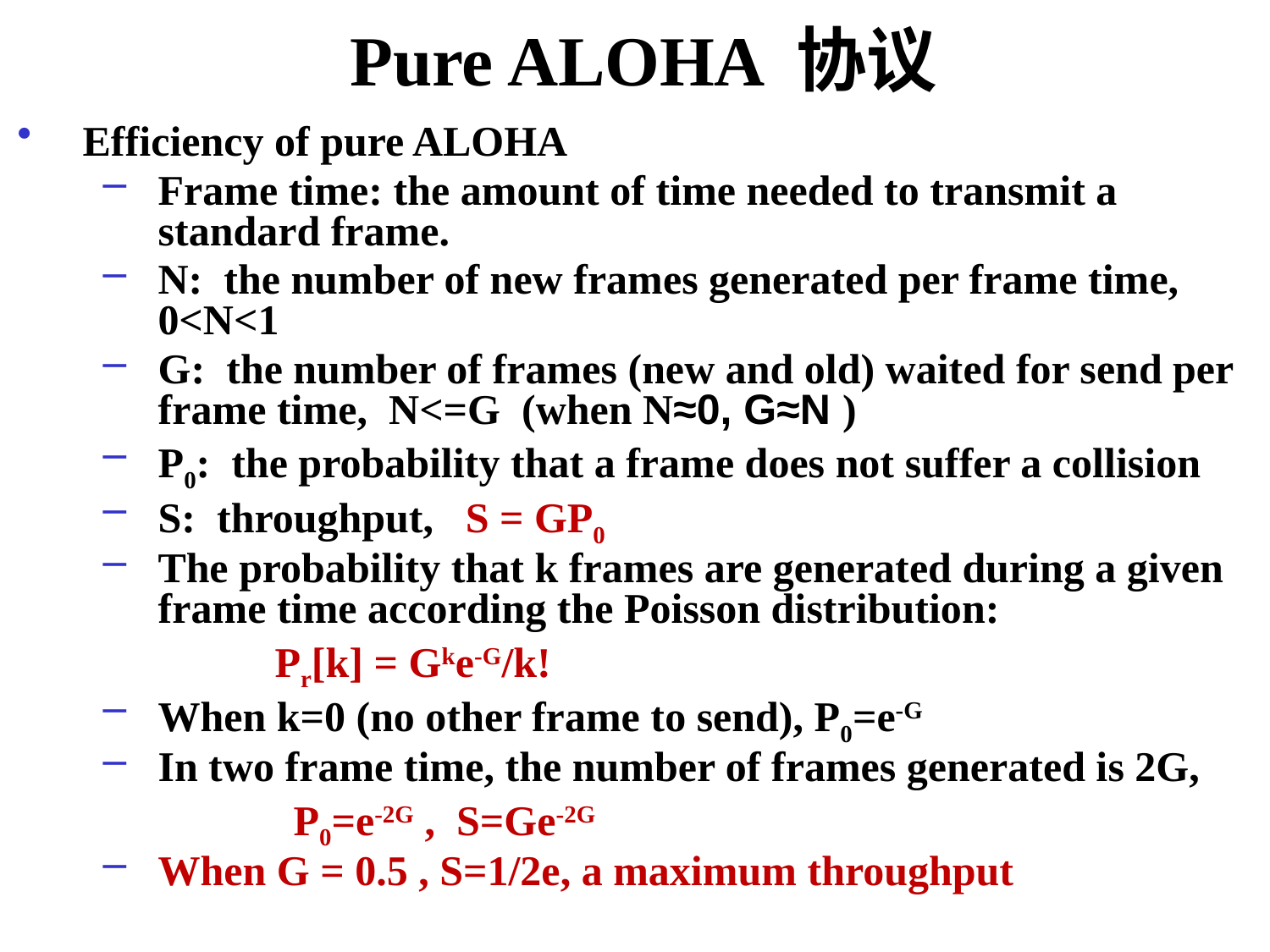

# Pure ALOHA 协议
Efficiency of pure ALOHA
Frame time: the amount of time needed to transmit a standard frame.
N:  the number of new frames generated per frame time, 0<N<1
G:  the number of frames (new and old) waited for send per frame time,  N<=G  (when N≈0, G≈N )
P0:  the probability that a frame does not suffer a collision
S:  throughput,   S = GP0
The probability that k frames are generated during a given frame time according the Poisson distribution:
        Pr[k] = Gke-G/k!
When k=0 (no other frame to send), P0=e-G
In two frame time, the number of frames generated is 2G,
                  P0=e-2G ,  S=Ge-2G
When G = 0.5 , S=1/2e, a maximum throughput